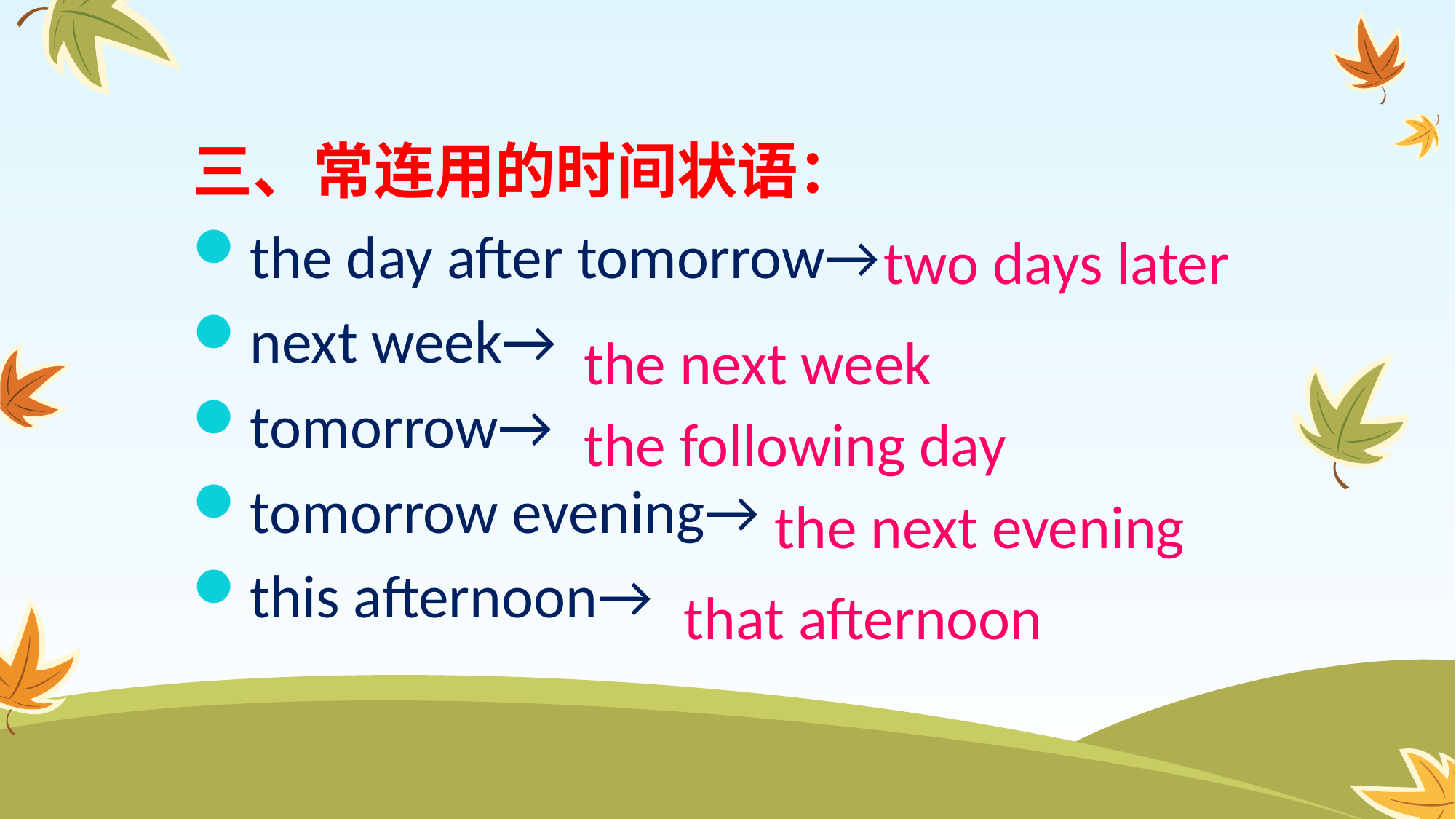

三、常连用的时间状语：
the day after tomorrow→
next week→
tomorrow→
tomorrow evening→
this afternoon→
two days later
the next week
the following day
the next evening
that afternoon